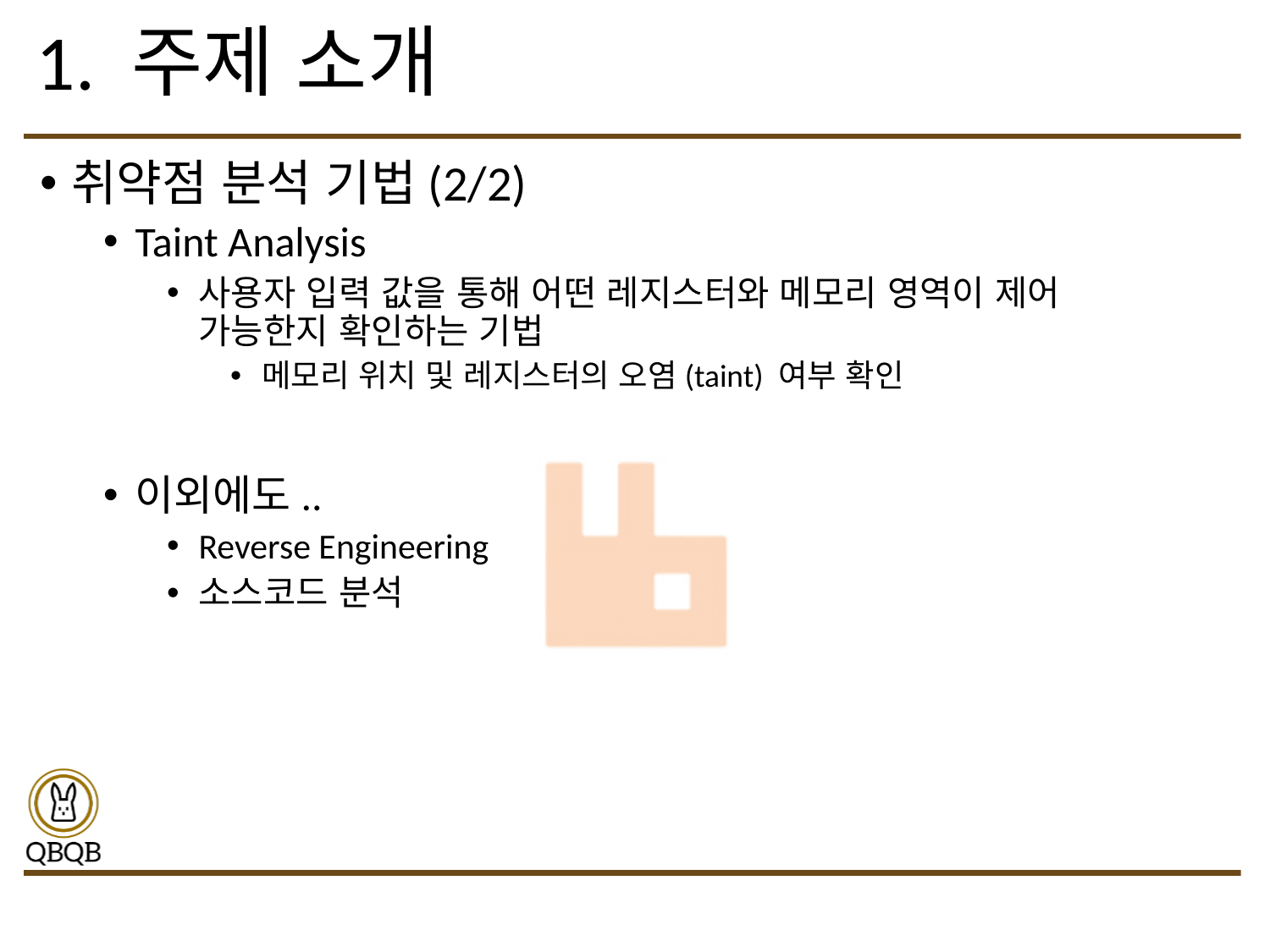

# 1. 주제 소개
취약점 분석 기법(2/2)
Taint Analysis
사용자 입력 값을 통해 어떤 레지스터와 메모리 영역이 제어 가능한지 확인하는 기법
메모리 위치 및 레지스터의 오염(taint) 여부 확인

이외에도..
Reverse Engineering
소스코드 분석